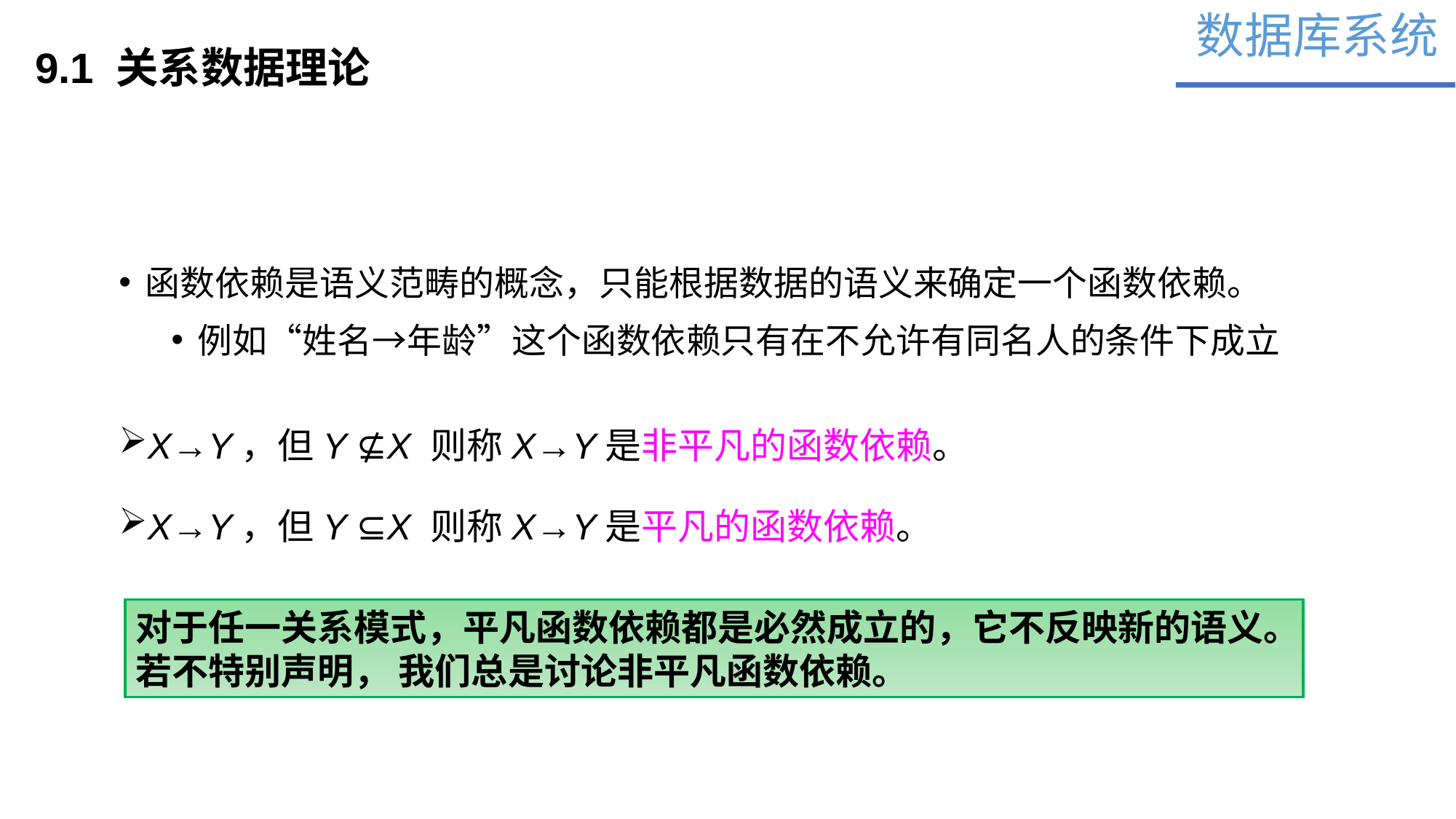

数据库系统
9.1 关系数据理论

函数依赖是语义范畴的概念，只能根据数据的语义来确定一个函数依赖。
例如“姓名→年龄”这个函数依赖只有在不允许有同名人的条件下成立
X→Y，但Y ⊈X 则称X→Y是非平凡的函数依赖。
X→Y，但Y ⊆X 则称X→Y是平凡的函数依赖。
对于任一关系模式，平凡函数依赖都是必然成立的，它不反映新的语义。
若不特别声明， 我们总是讨论非平凡函数依赖。